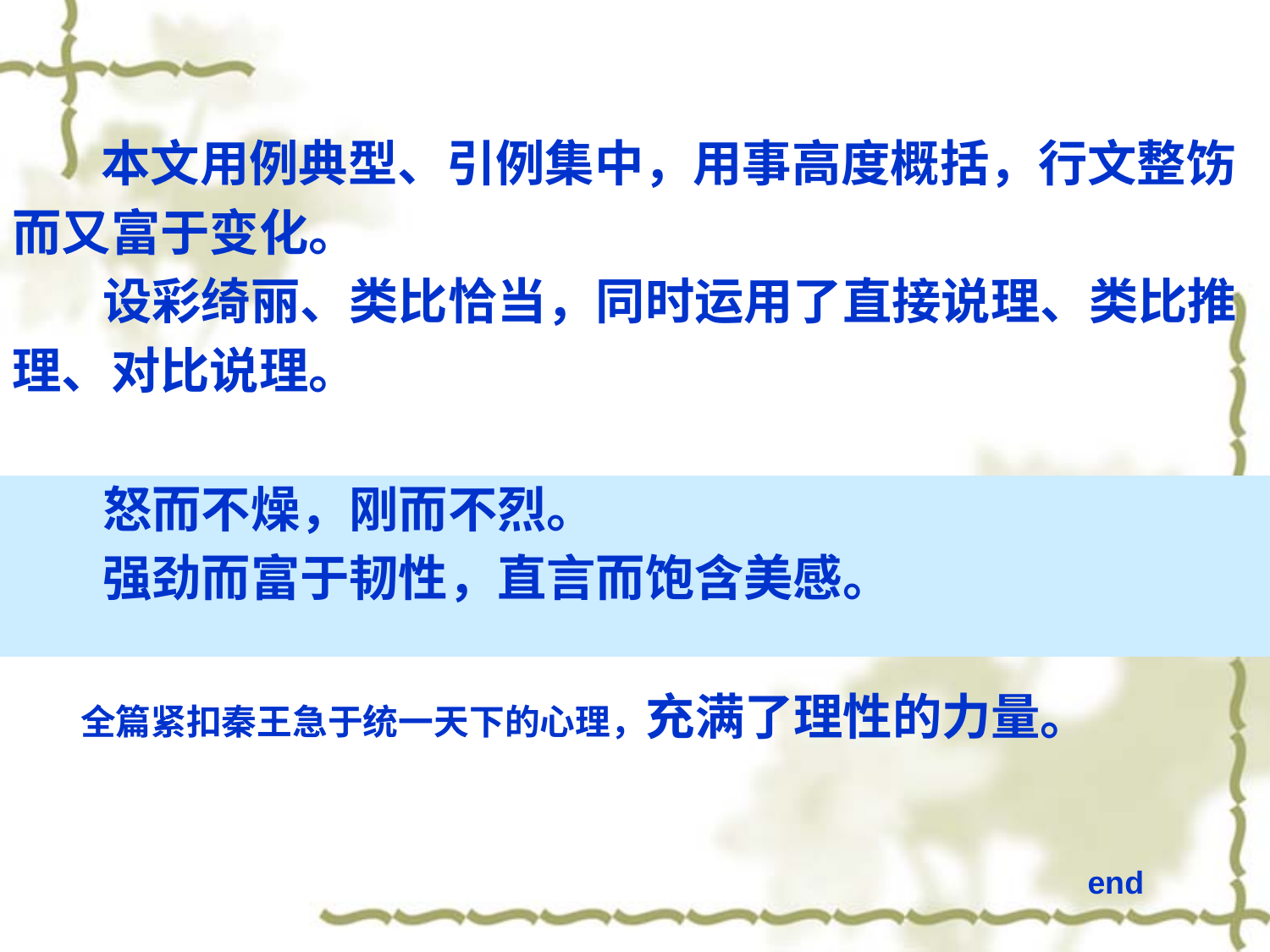

本文用例典型、引例集中，用事高度概括，行文整饬
而又富于变化。
       设彩绮丽、类比恰当，同时运用了直接说理、类比推
理、对比说理。

       怒而不燥，刚而不烈。
       强劲而富于韧性，直言而饱含美感。

     全篇紧扣秦王急于统一天下的心理，充满了理性的力量。

38
end